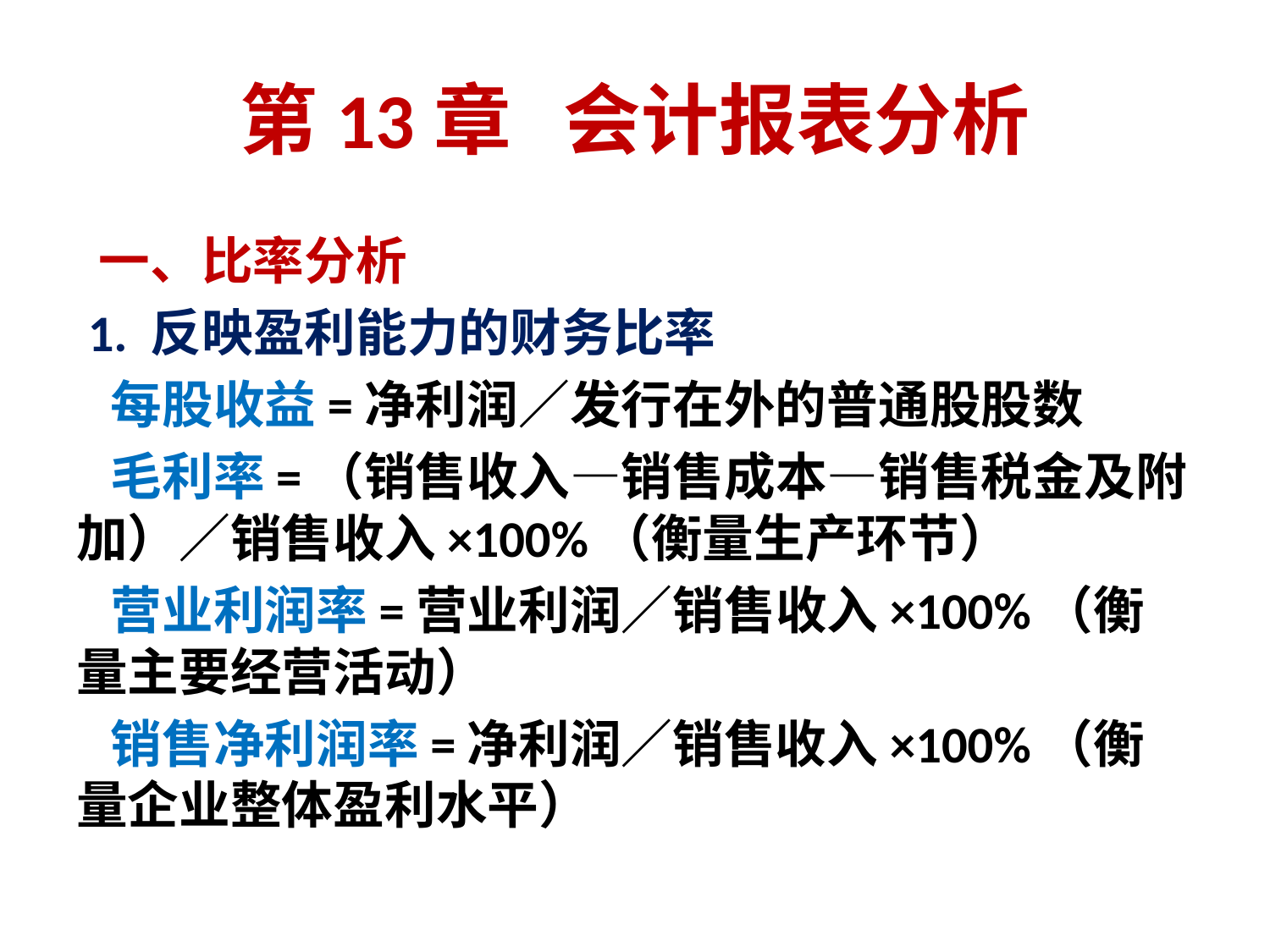

# 第13章   会计报表分析
 一、比率分析
 1. 反映盈利能力的财务比率
  每股收益=净利润∕发行在外的普通股股数
  毛利率=（销售收入—销售成本—销售税金及附加）∕销售收入×100%（衡量生产环节）
  营业利润率=营业利润∕销售收入×100%（衡量主要经营活动）
  销售净利润率=净利润∕销售收入×100%（衡量企业整体盈利水平）